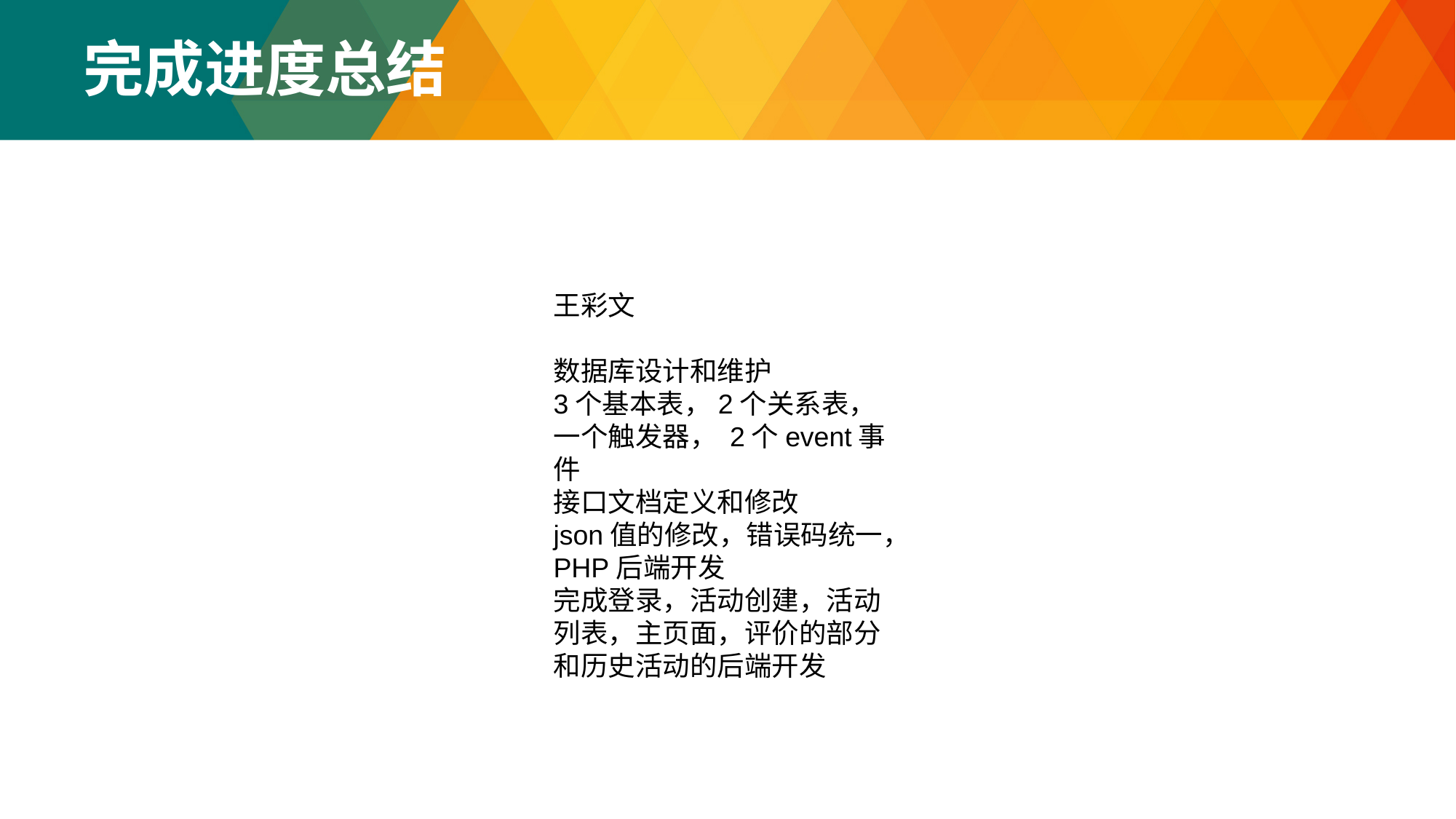

完成进度总结
王彩文

数据库设计和维护
3个基本表，2个关系表，一个触发器， 2个event事件
接口文档定义和修改
json值的修改，错误码统一，
PHP后端开发
完成登录，活动创建，活动列表，主页面，评价的部分和历史活动的后端开发